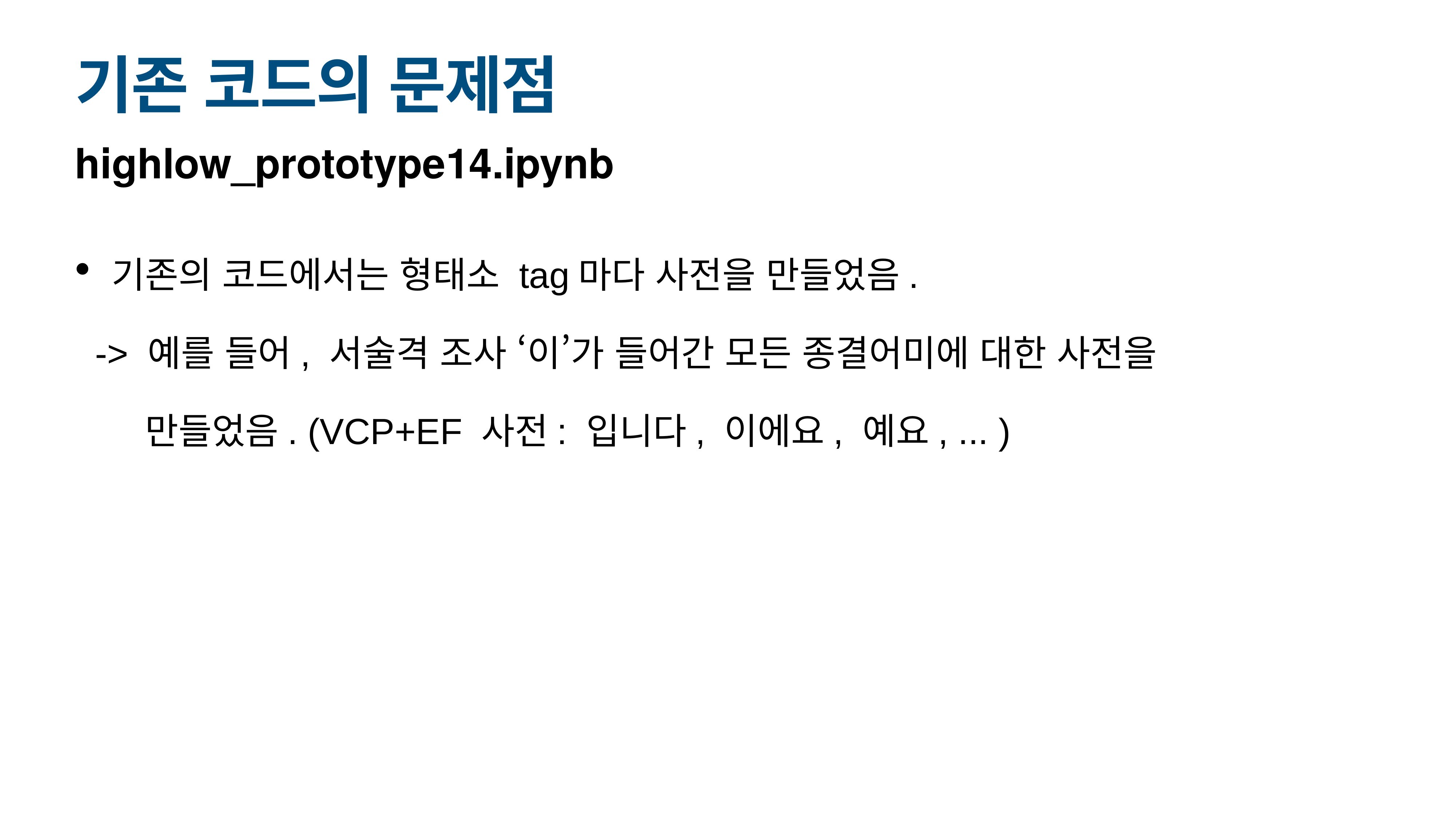

# 기존 코드의 문제점
highlow_prototype14.ipynb
기존의 코드에서는 형태소 tag마다 사전을 만들었음.
  -> 예를 들어, 서술격 조사 ‘이’가 들어간 모든 종결어미에 대한 사전을
      만들었음. (VCP+EF 사전: 입니다, 이에요, 예요, ... )